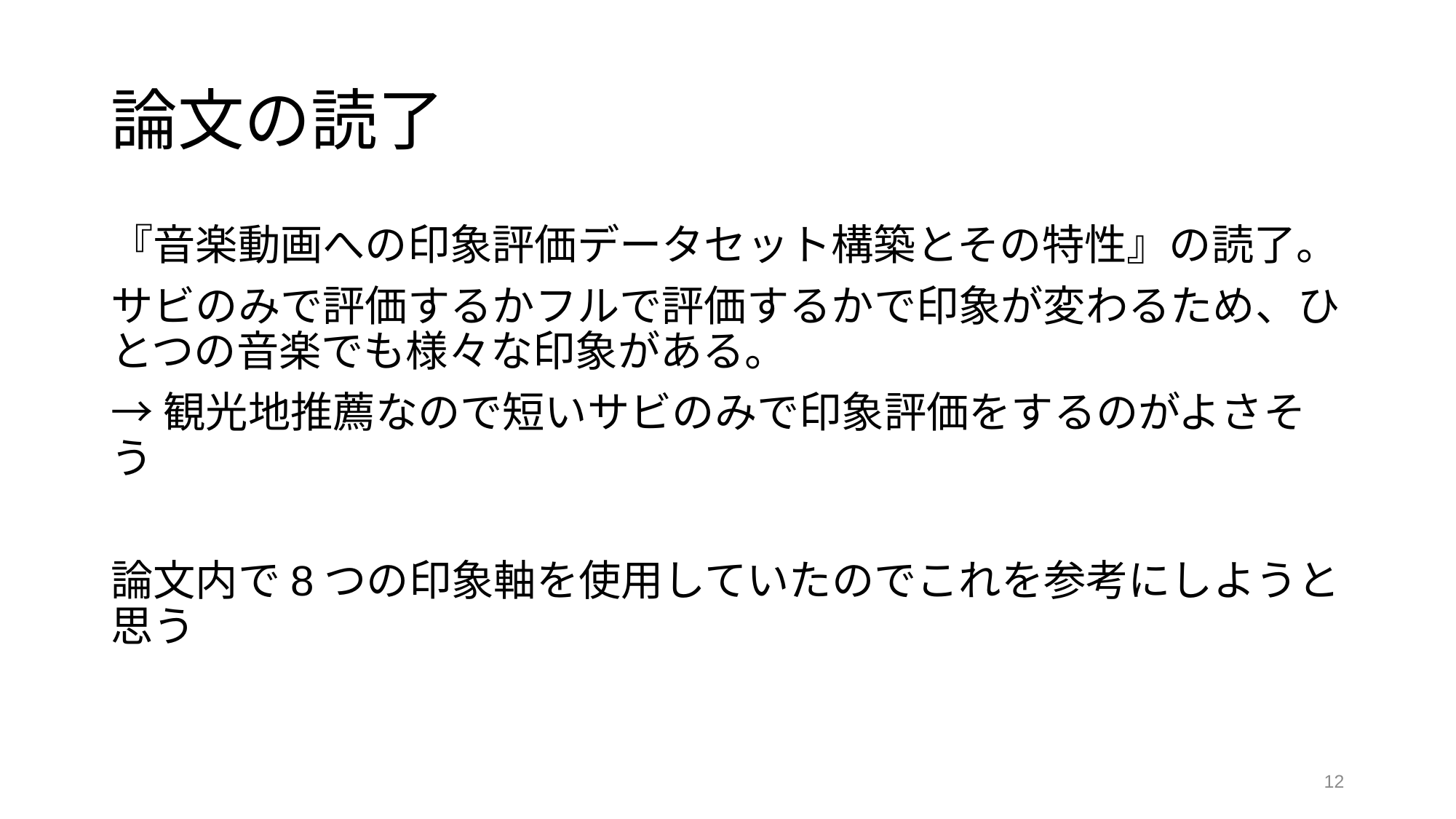

# 論文の読了
『音楽動画への印象評価データセット構築とその特性』の読了。
サビのみで評価するかフルで評価するかで印象が変わるため、ひとつの音楽でも様々な印象がある。
→観光地推薦なので短いサビのみで印象評価をするのがよさそう

論文内で8つの印象軸を使用していたのでこれを参考にしようと思う
12